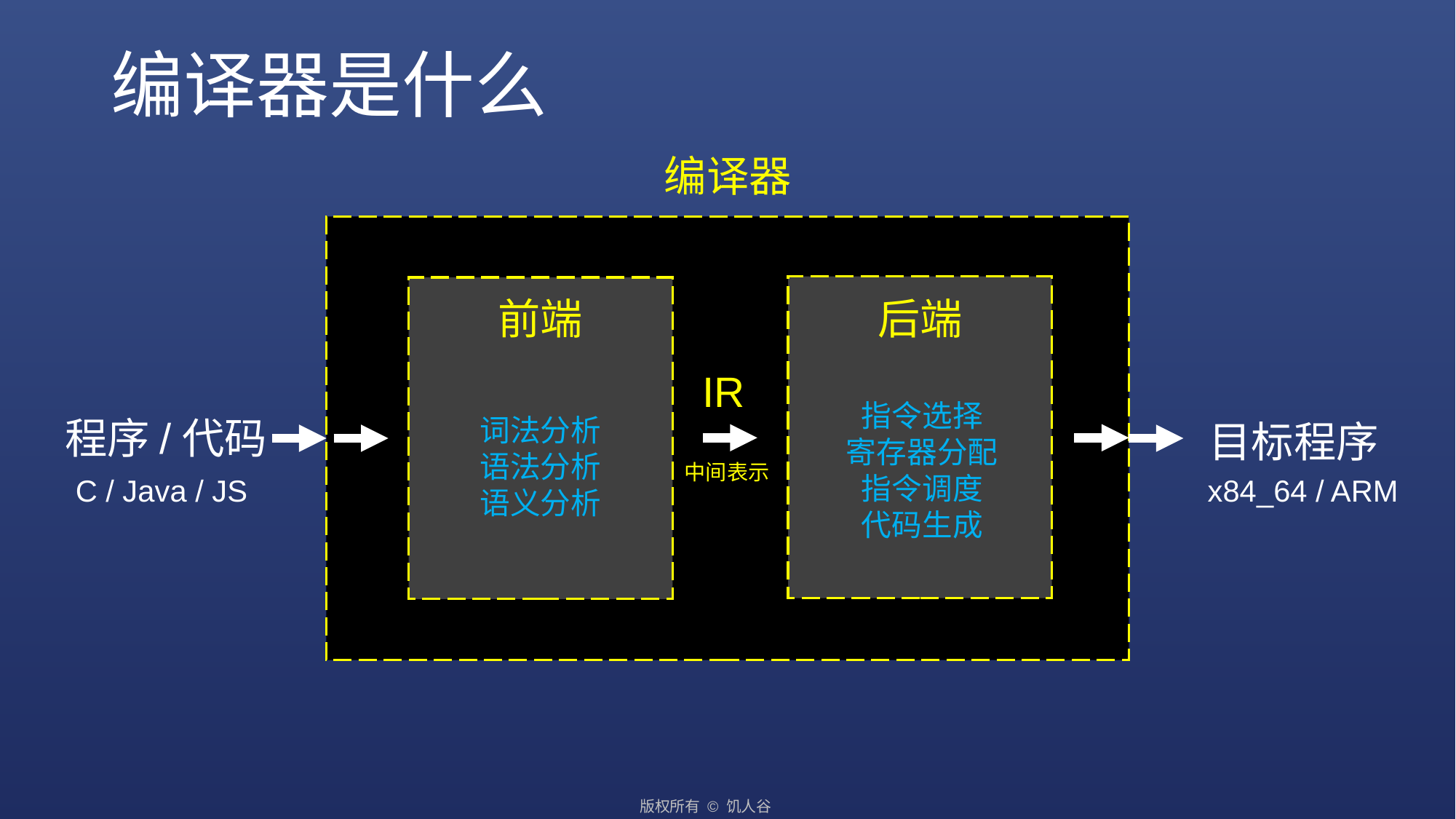

# 编译器是什么
编译器

前端
后端
IR
指令选择
寄存器分配
指令调度
代码生成
程序/代码
词法分析
语法分析
语义分析
目标程序
中间表示
C / Java / JS
x84_64 / ARM